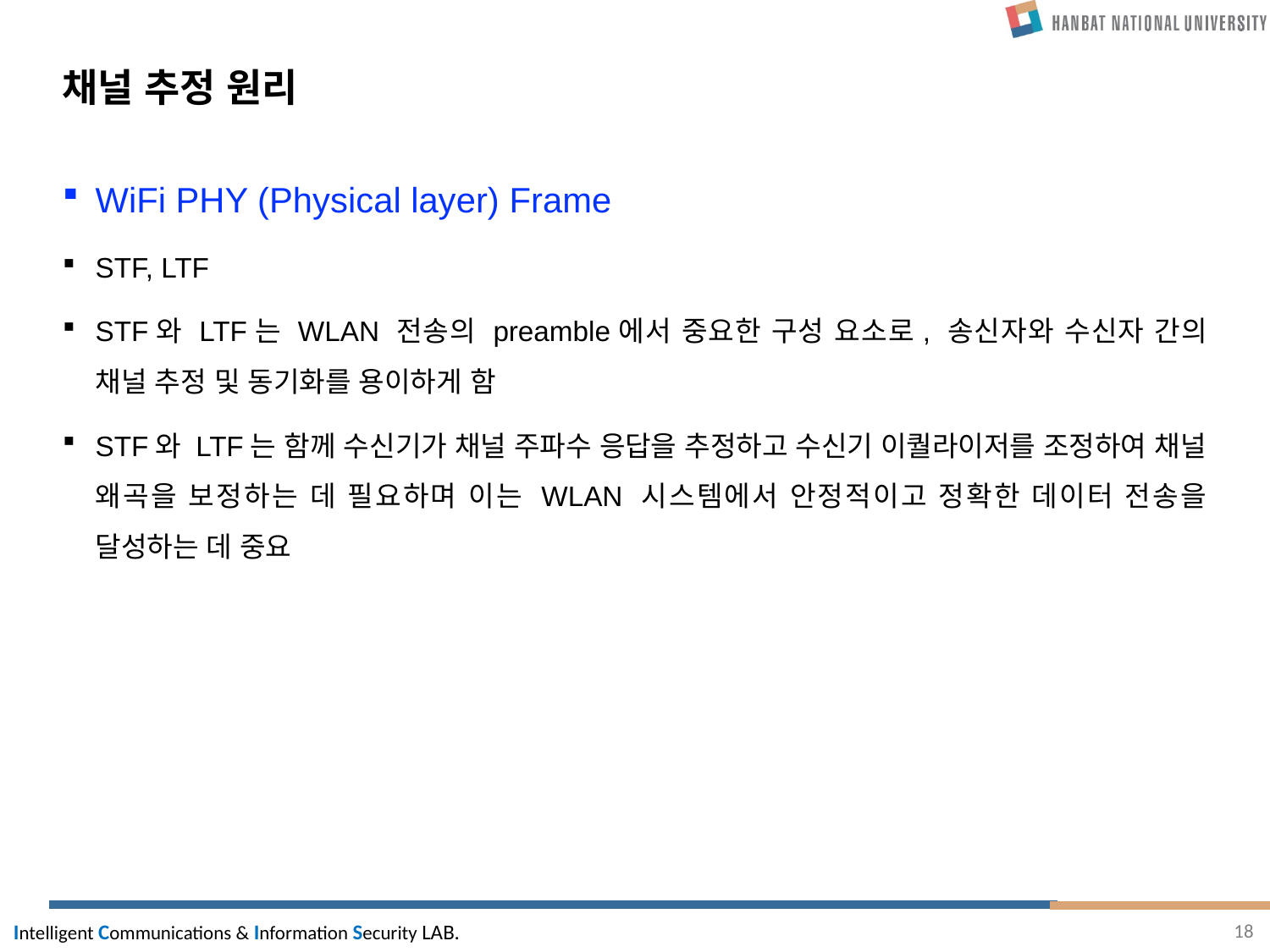

# 채널 추정 원리
WiFi PHY (Physical layer) Frame
STF, LTF
STF와 LTF는 WLAN 전송의 preamble에서 중요한 구성 요소로, 송신자와 수신자 간의 채널 추정 및 동기화를 용이하게 함
STF와 LTF는 함께 수신기가 채널 주파수 응답을 추정하고 수신기 이퀄라이저를 조정하여 채널 왜곡을 보정하는 데 필요하며 이는 WLAN 시스템에서 안정적이고 정확한 데이터 전송을 달성하는 데 중요
18